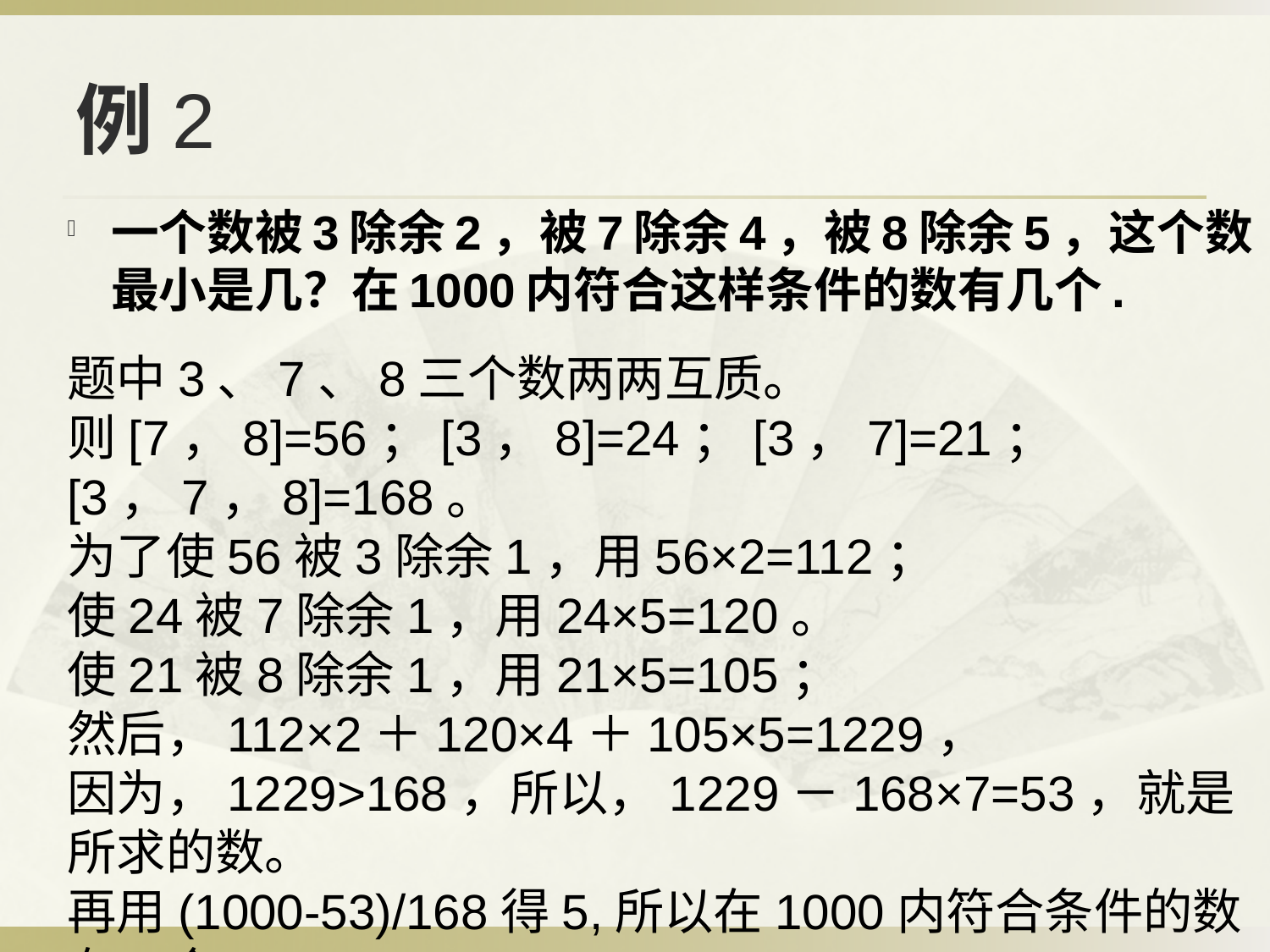

# 例2
一个数被3除余2，被7除余4，被8除余5，这个数最小是几？在1000内符合这样条件的数有几个.

题中3、7、8三个数两两互质。
则[7，8]=56；[3，8]=24；[3，7]=21；[3，7，8]=168。
为了使56被3除余1，用56×2=112；
使24被7除余1，用24×5=120。
使21被8除余1，用21×5=105；
然后，112×2＋120×4＋105×5=1229，
因为，1229>168，所以，1229－168×7=53，就是所求的数。
再用(1000-53)/168得5,所以在1000内符合条件的数有5个.